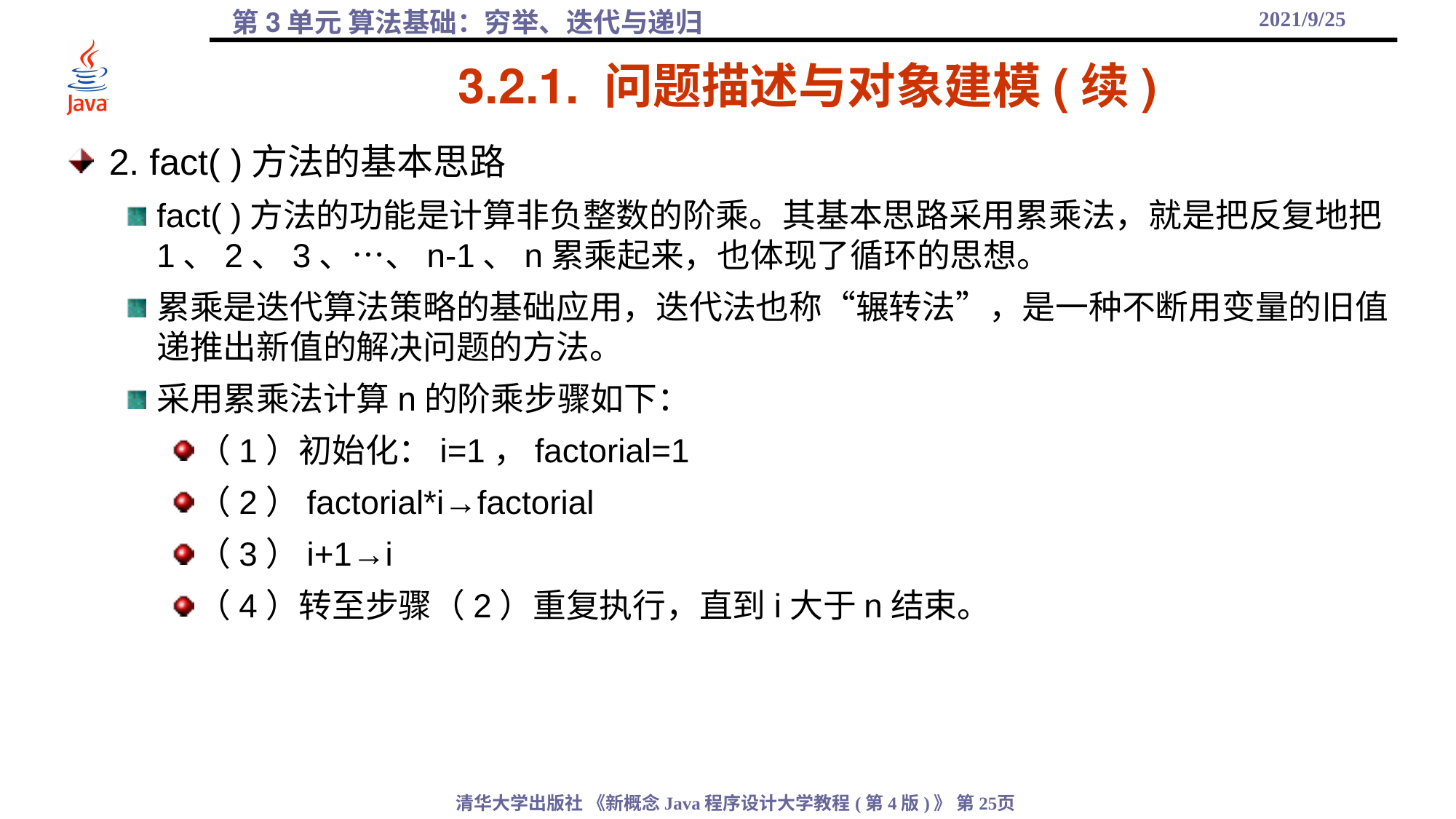

2021/9/25
# 3.2.1. 问题描述与对象建模(续)
2. fact( )方法的基本思路
fact( )方法的功能是计算非负整数的阶乘。其基本思路采用累乘法，就是把反复地把1、2、3、…、n-1、n累乘起来，也体现了循环的思想。
累乘是迭代算法策略的基础应用，迭代法也称“辗转法”，是一种不断用变量的旧值递推出新值的解决问题的方法。
采用累乘法计算n的阶乘步骤如下：
（1）初始化：i=1，factorial=1
（2）factorial*i→factorial
（3）i+1→i
（4）转至步骤（2）重复执行，直到i大于n结束。